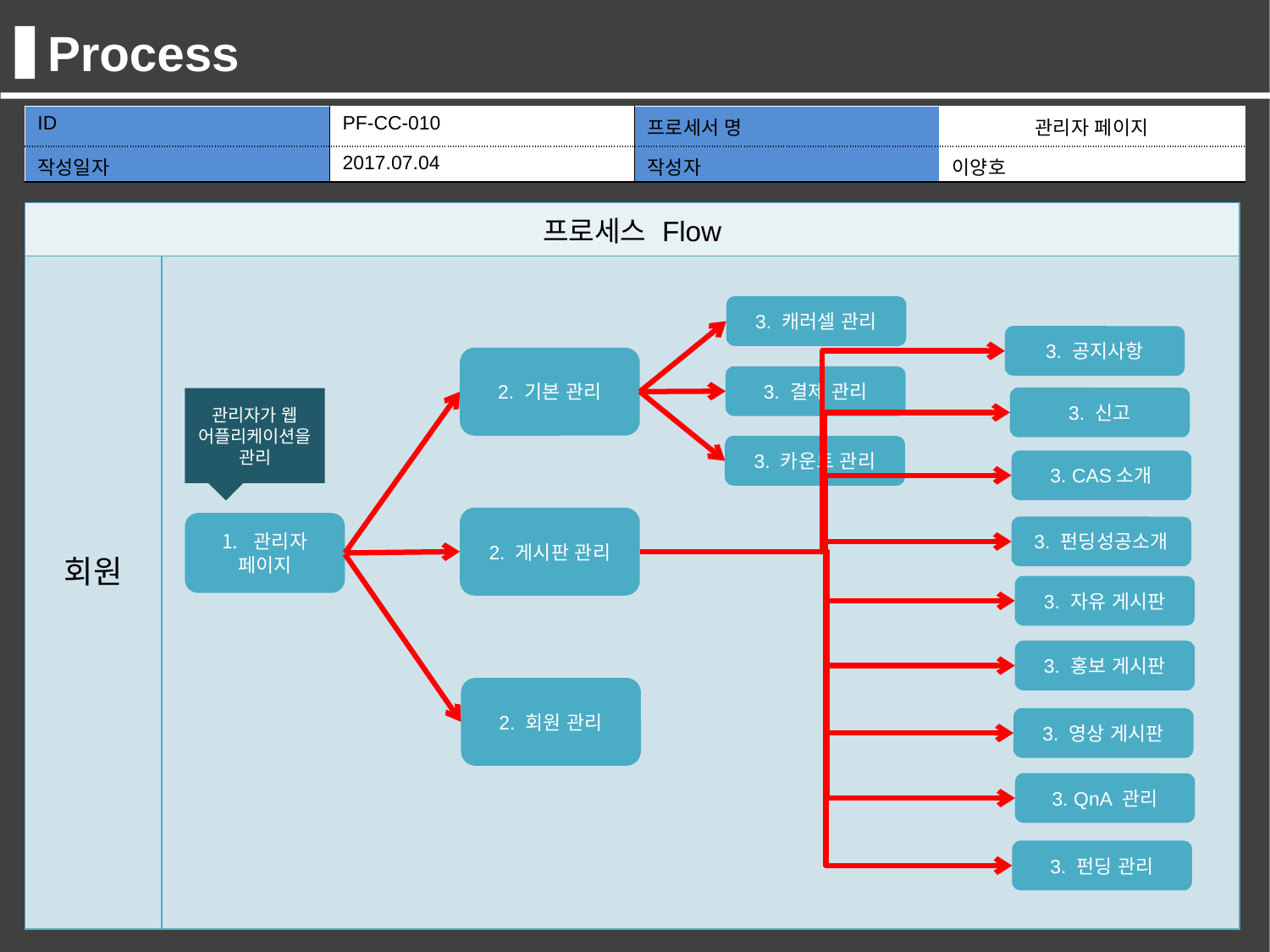

Process

| ID | PF-CC-010 | 프로세서 명 | 관리자 페이지 |
| --- | --- | --- | --- |
| 작성일자 | 2017.07.04 | 작성자 | 이양호 |
| 프로세스 Flow |  |
| --- | --- |
| 회원 |  |
3. 캐러셀 관리
3. 공지사항
2. 기본 관리
3. 결제 관리
3. 신고
관리자가 웹 어플리케이션을 관리
3. 카운트 관리
3. CAS소개
2. 게시판 관리
관리자
페이지
3. 펀딩성공소개
3. 자유 게시판
3. 홍보 게시판
2. 회원 관리
3. 영상 게시판
3. QnA 관리
3. 펀딩 관리